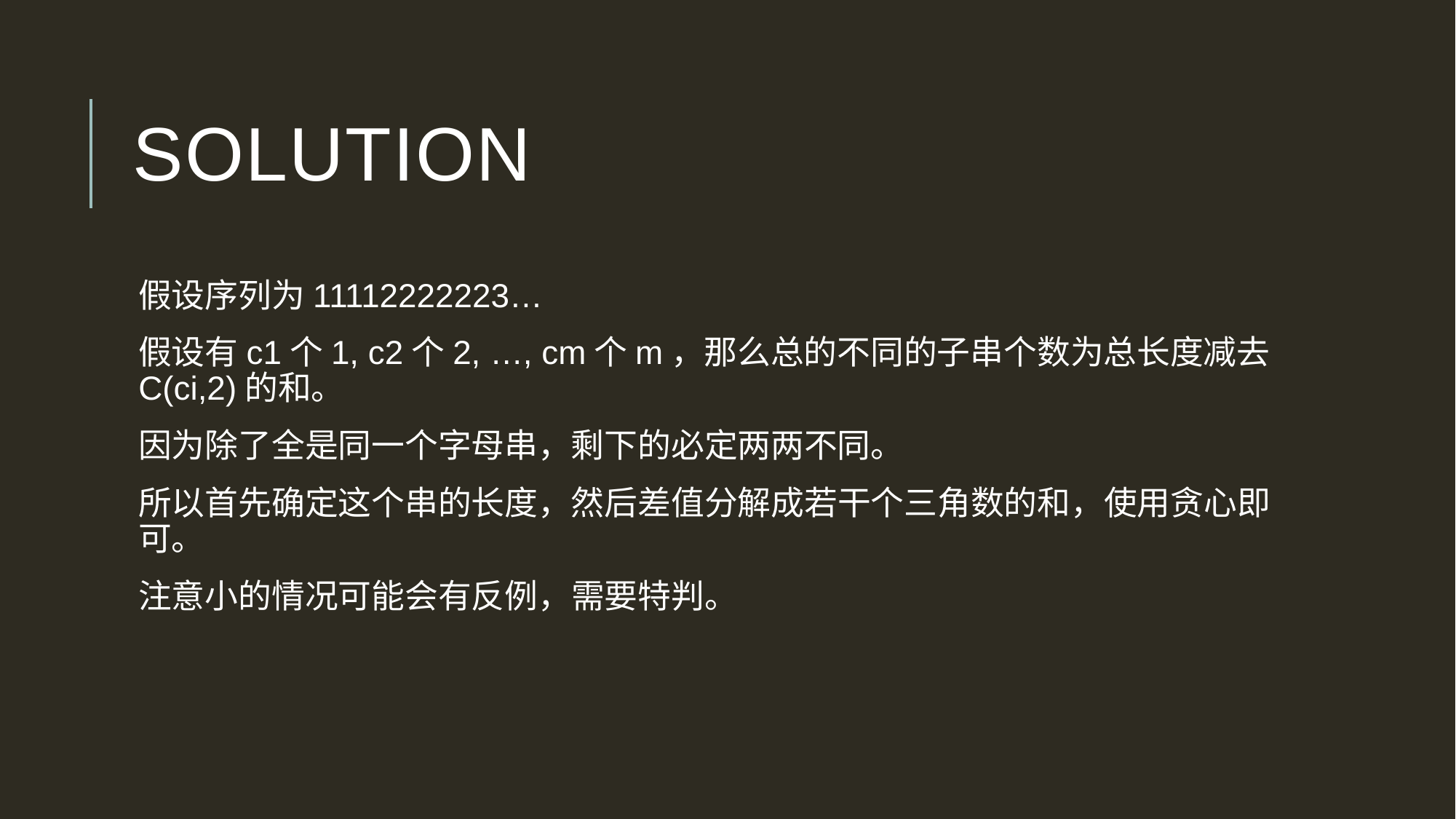

# Solution
假设序列为11112222223…
假设有c1个1, c2个2, …, cm个m，那么总的不同的子串个数为总长度减去C(ci,2)的和。
因为除了全是同一个字母串，剩下的必定两两不同。
所以首先确定这个串的长度，然后差值分解成若干个三角数的和，使用贪心即可。
注意小的情况可能会有反例，需要特判。